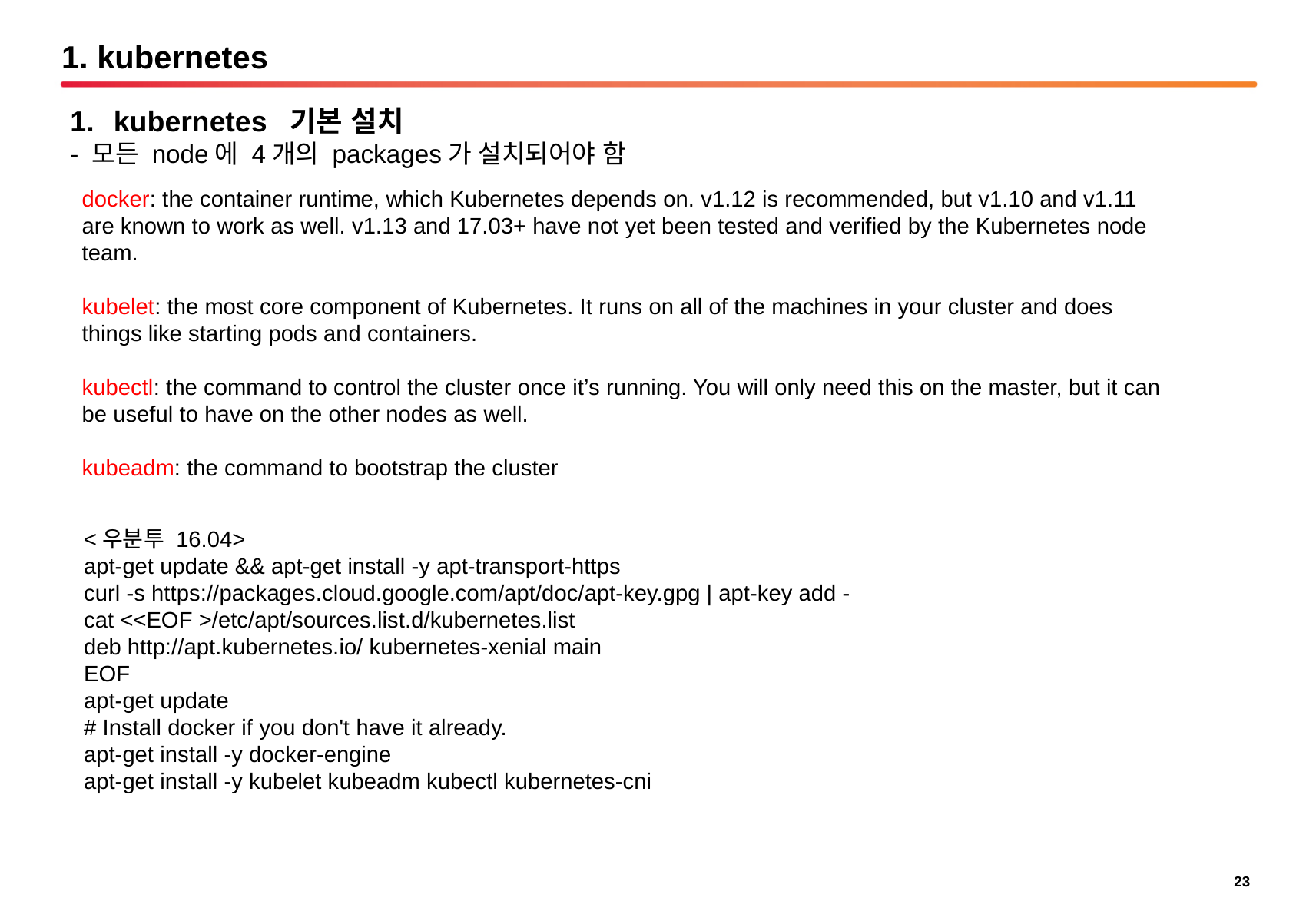

# 1. kubernetes
kubernetes  기본 설치
- 모든 node에 4개의 packages가 설치되어야 함

docker: the container runtime, which Kubernetes depends on. v1.12 is recommended, but v1.10 and v1.11 are known to work as well. v1.13 and 17.03+ have not yet been tested and verified by the Kubernetes node team.

kubelet: the most core component of Kubernetes. It runs on all of the machines in your cluster and does things like starting pods and containers.

kubectl: the command to control the cluster once it’s running. You will only need this on the master, but it can be useful to have on the other nodes as well.

kubeadm: the command to bootstrap the cluster
<우분투 16.04>
apt-get update && apt-get install -y apt-transport-https
curl -s https://packages.cloud.google.com/apt/doc/apt-key.gpg | apt-key add -
cat <<EOF >/etc/apt/sources.list.d/kubernetes.list
deb http://apt.kubernetes.io/ kubernetes-xenial main
EOF
apt-get update
# Install docker if you don't have it already.
apt-get install -y docker-engine
apt-get install -y kubelet kubeadm kubectl kubernetes-cni